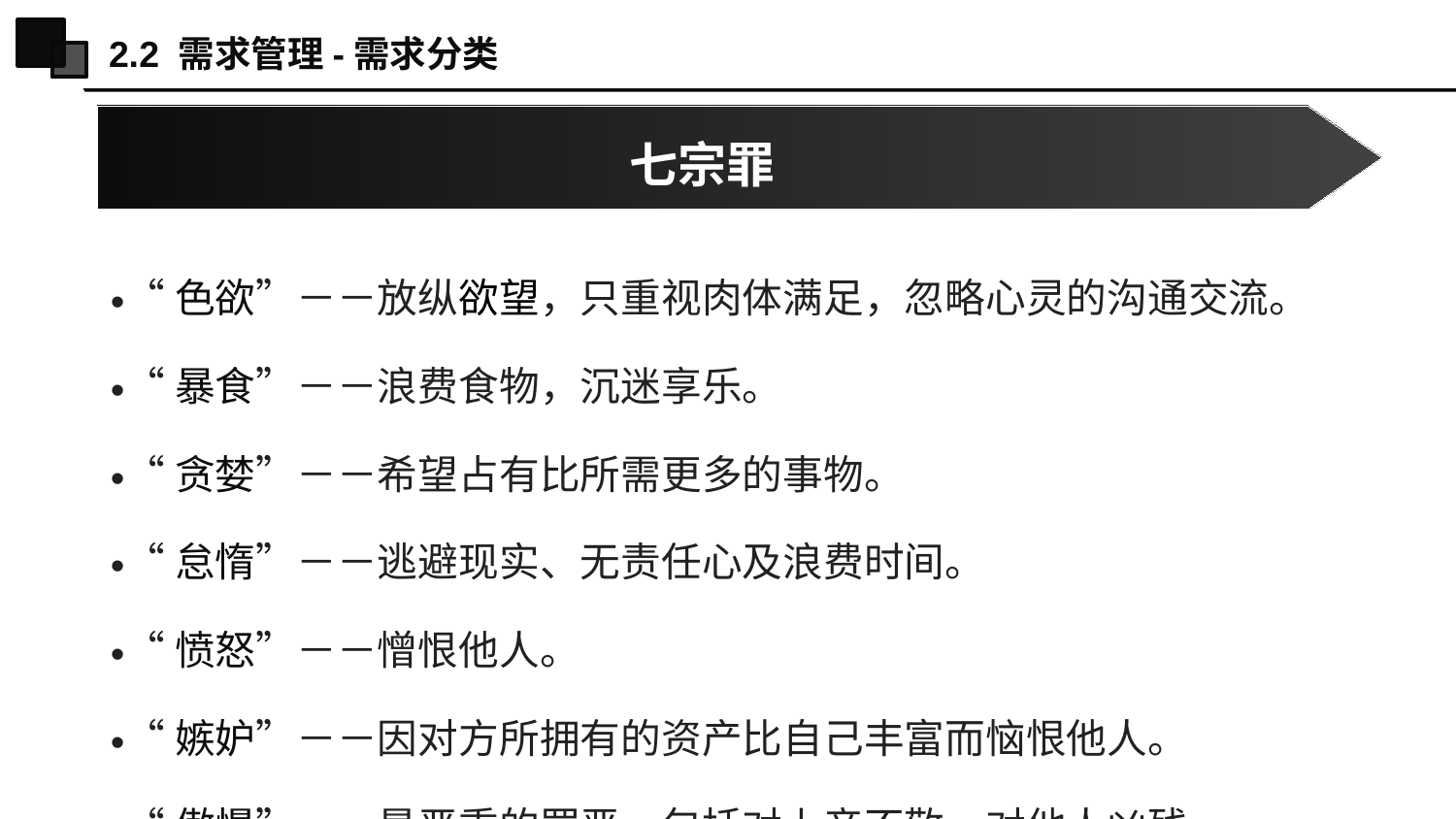

2.2 需求管理-需求分类
七宗罪
“色欲”－－放纵欲望，只重视肉体满足，忽略心灵的沟通交流。
“暴食”－－浪费食物，沉迷享乐。
“贪婪”－－希望占有比所需更多的事物。
“怠惰”－－逃避现实、无责任心及浪费时间。
“愤怒”－－憎恨他人。
“嫉妒”－－因对方所拥有的资产比自己丰富而恼恨他人。
“傲慢”－－最严重的罪恶，包括对上帝不敬、对他人凶残。